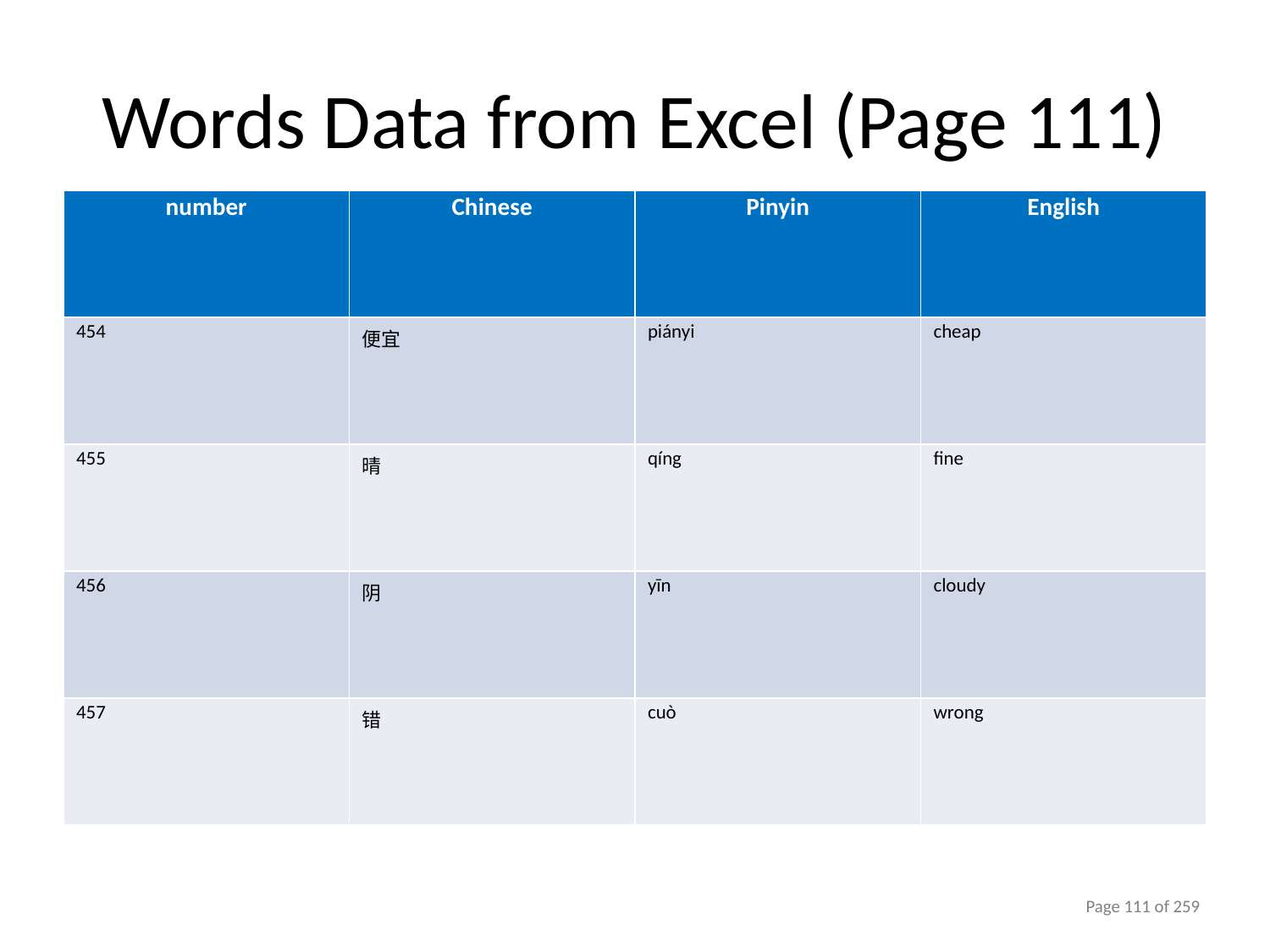

# Words Data from Excel (Page 111)
| number | Chinese | Pinyin | English |
| --- | --- | --- | --- |
| 454 | 便宜 | piányi | cheap |
| 455 | 晴 | qíng | fine |
| 456 | 阴 | yīn | cloudy |
| 457 | 错 | cuò | wrong |

Page 111 of 259